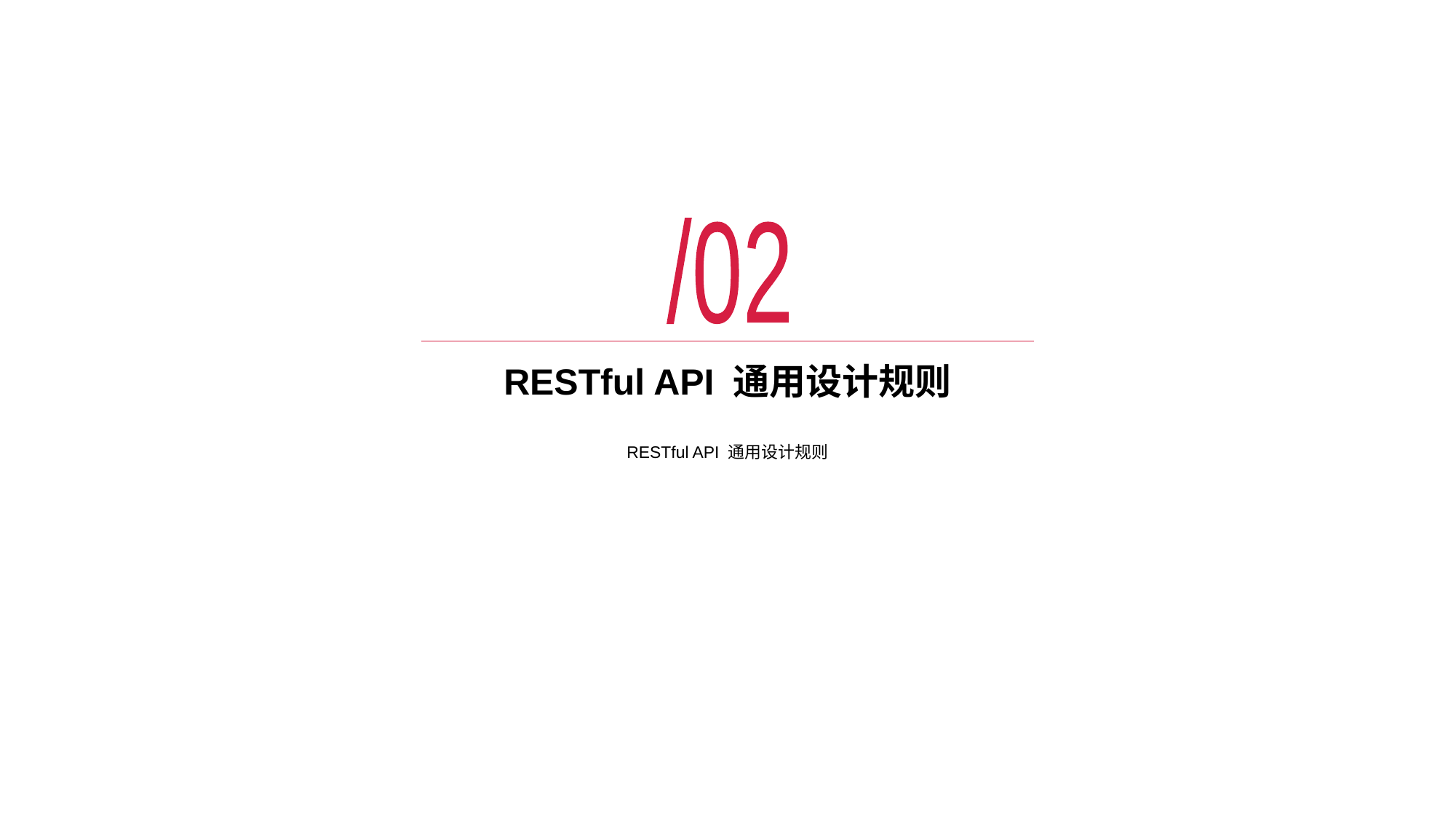

/02
# RESTful API 通用设计规则
RESTful API 通用设计规则